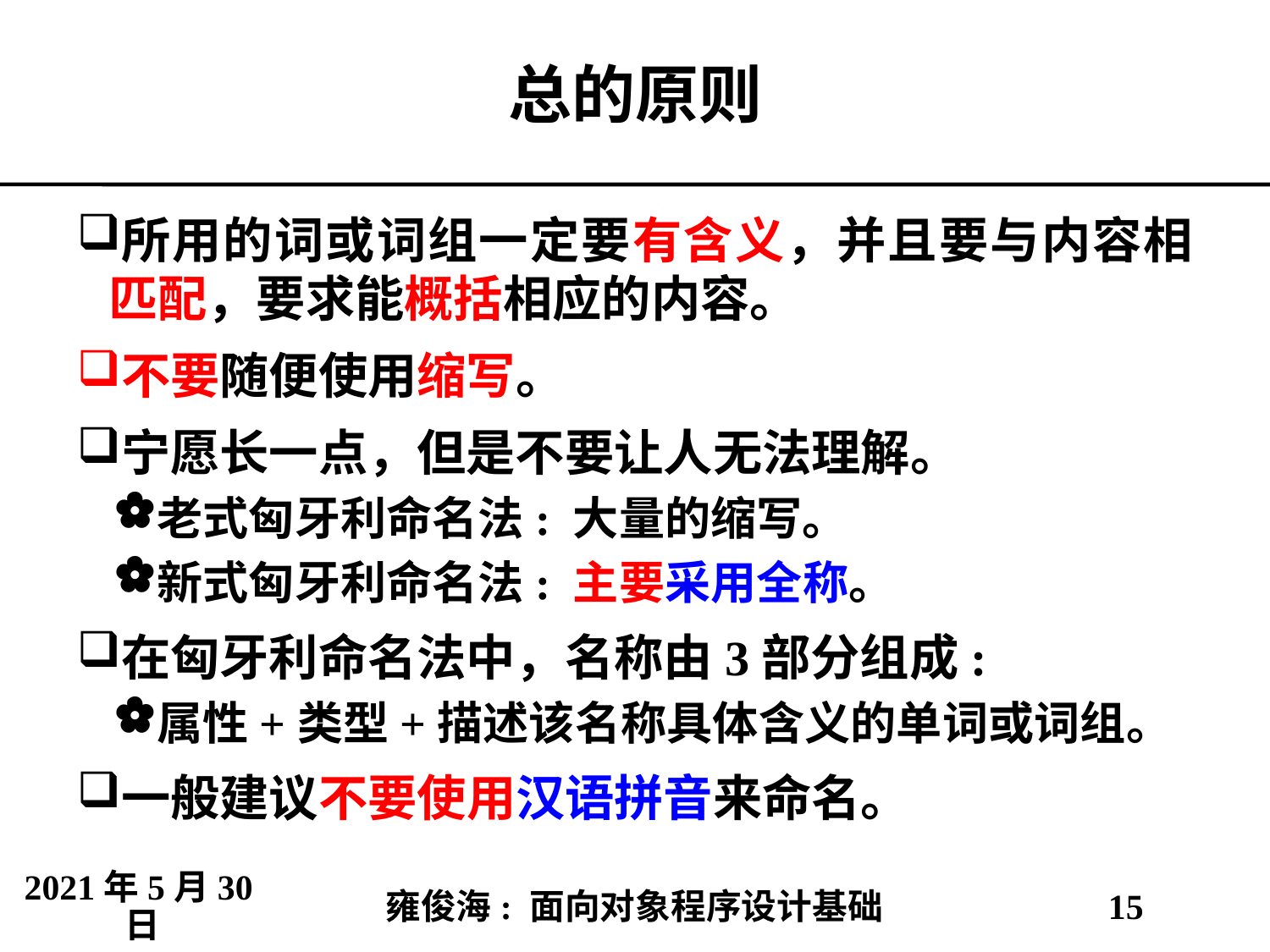

# 总的原则

所用的词或词组一定要有含义，并且要与内容相匹配，要求能概括相应的内容。
不要随便使用缩写。
宁愿长一点，但是不要让人无法理解。
老式匈牙利命名法: 大量的缩写。
新式匈牙利命名法: 主要采用全称。
在匈牙利命名法中，名称由3部分组成:
属性+类型+描述该名称具体含义的单词或词组。
一般建议不要使用汉语拼音来命名。
2021年5月30日
雍俊海: 面向对象程序设计基础
15